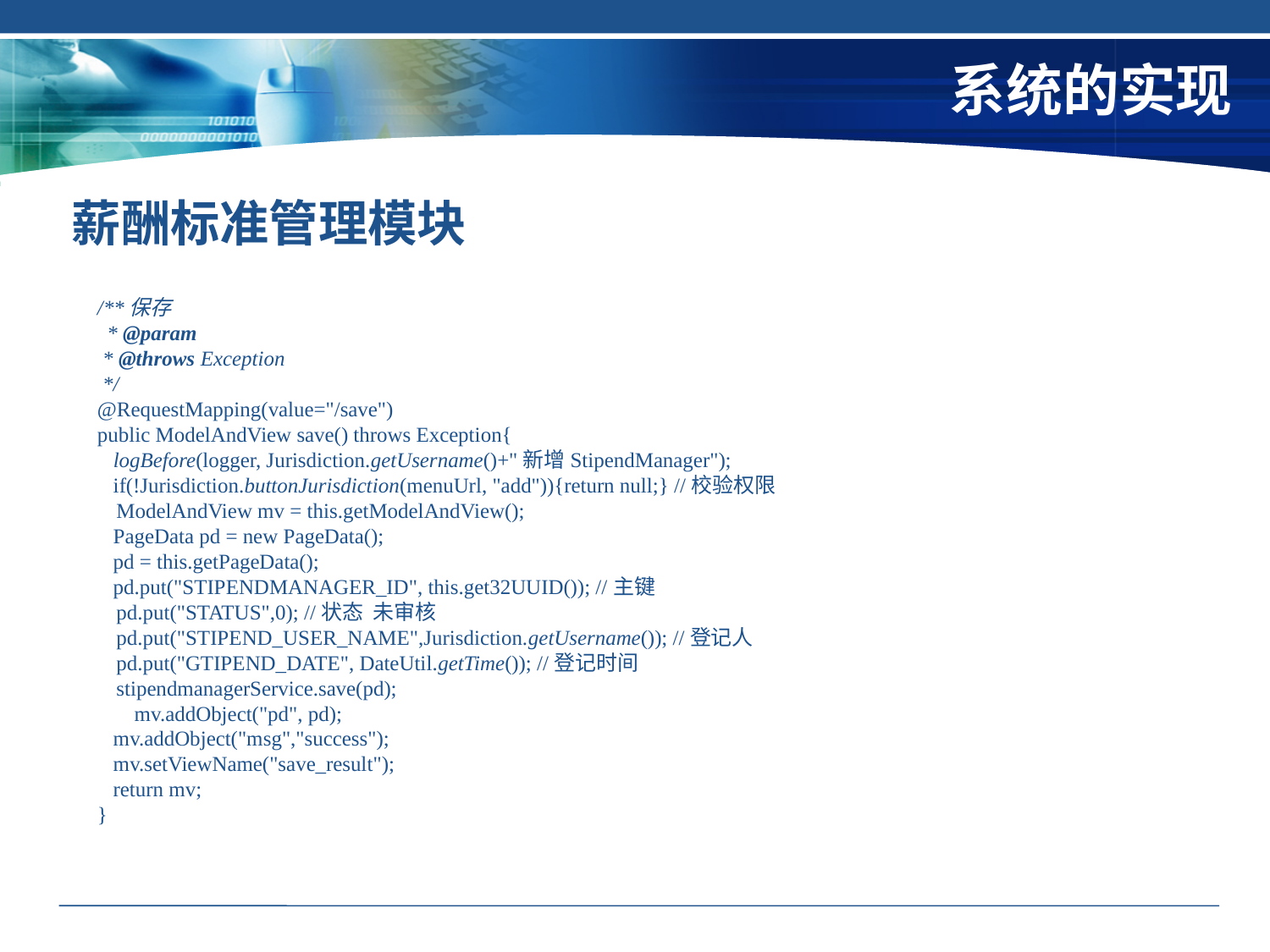

# 系统的实现
薪酬标准管理模块

/**保存
 * @param
 * @throws Exception
 */
@RequestMapping(value="/save")
public ModelAndView save() throws Exception{
   logBefore(logger, Jurisdiction.getUsername()+"新增StipendManager");
   if(!Jurisdiction.buttonJurisdiction(menuUrl, "add")){return null;} //校验权限
   ModelAndView mv = this.getModelAndView();
   PageData pd = new PageData();
   pd = this.getPageData();
   pd.put("STIPENDMANAGER_ID", this.get32UUID()); //主键
   pd.put("STATUS",0); //状态  未审核
   pd.put("STIPEND_USER_NAME",Jurisdiction.getUsername()); //登记人
   pd.put("GTIPEND_DATE", DateUtil.getTime()); //登记时间
   stipendmanagerService.save(pd);
       mv.addObject("pd", pd);
   mv.addObject("msg","success");
   mv.setViewName("save_result");
   return mv;
}